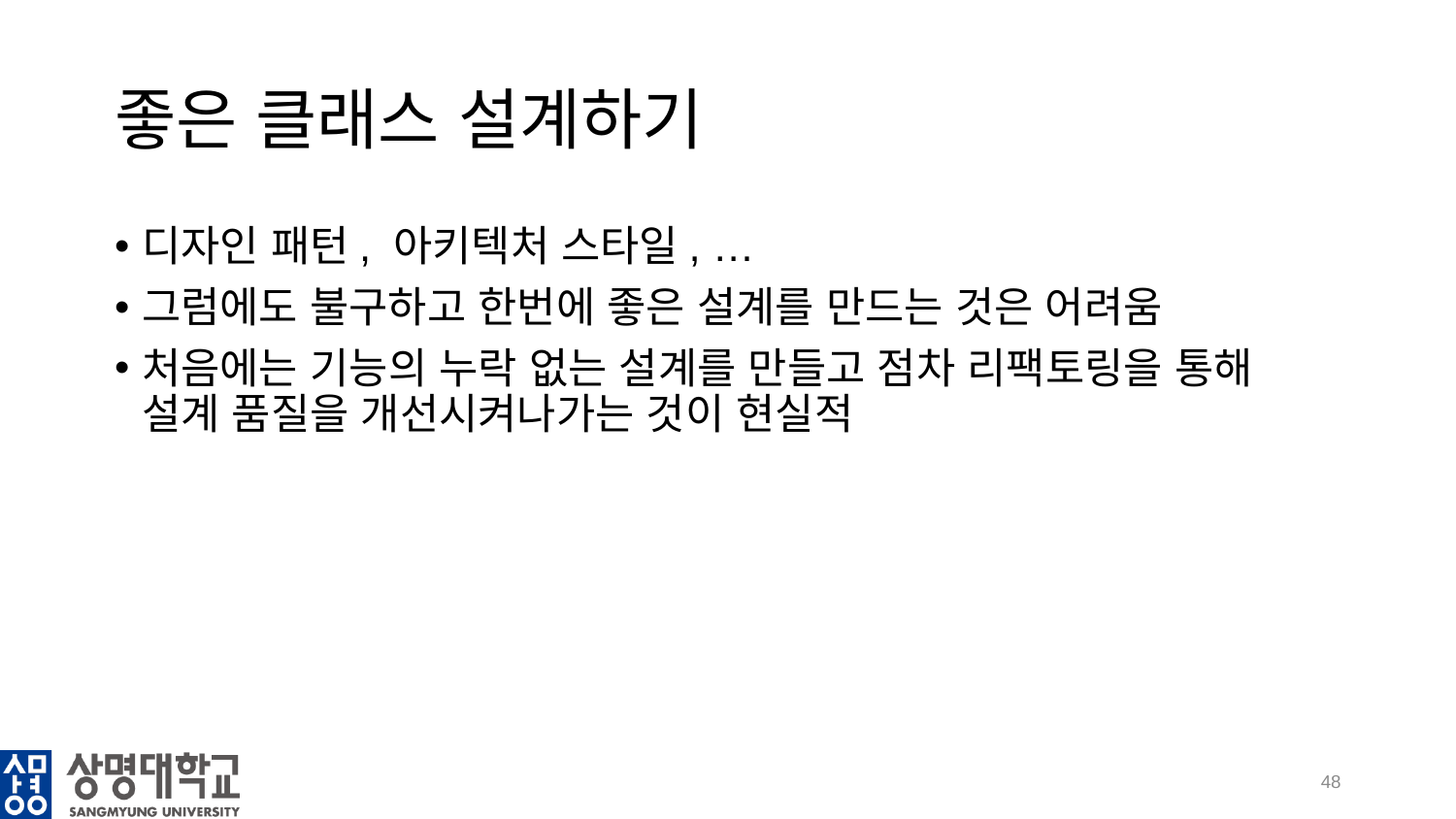

# 좋은 클래스 설계하기
디자인 패턴, 아키텍처 스타일, …
그럼에도 불구하고 한번에 좋은 설계를 만드는 것은 어려움
처음에는 기능의 누락 없는 설계를 만들고 점차 리팩토링을 통해 설계 품질을 개선시켜나가는 것이 현실적
48